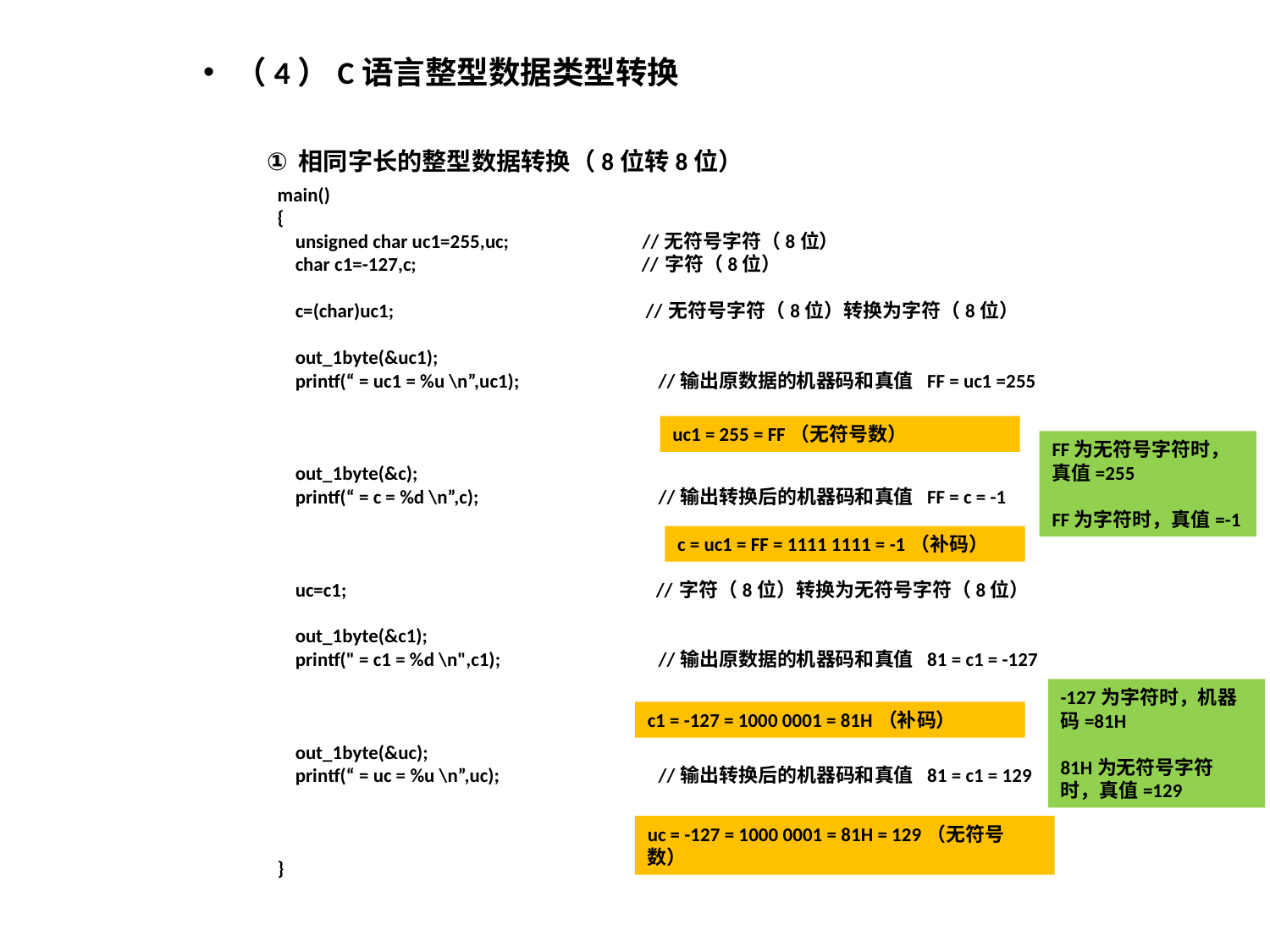

（4）C语言整型数据类型转换

相同字长的整型数据转换（8位转8位）

main()
{
    unsigned char uc1=255,uc;                              //无符号字符（8位）
    char c1=-127,c;                                                   //字符（8位）

    c=(char)uc1;                                                         //无符号字符（8位）转换为字符（8位）

    out_1byte(&uc1);
    printf(“ = uc1 = %u \n”,uc1);   	//输出原数据的机器码和真值  FF = uc1 =255

    out_1byte(&c);
    printf(“ = c = %d \n”,c); 		//输出转换后的机器码和真值  FF = c = -1

    uc=c1;                                                                      //字符（8位）转换为无符号字符（8位）

    out_1byte(&c1);
    printf(" = c1 = %d \n",c1); 		//输出原数据的机器码和真值  81 = c1 = -127

    out_1byte(&uc);
    printf(“ = uc = %u \n”,uc); 		//输出转换后的机器码和真值  81 = c1 = 129

}
uc1 = 255 = FF（无符号数）
FF为无符号字符时，真值=255

FF为字符时，真值=-1
c = uc1 = FF = 1111 1111 = -1（补码）
-127为字符时，机器码=81H

81H为无符号字符时，真值=129
c1 = -127 = 1000 0001 = 81H（补码）
uc = -127 = 1000 0001 = 81H = 129（无符号数）